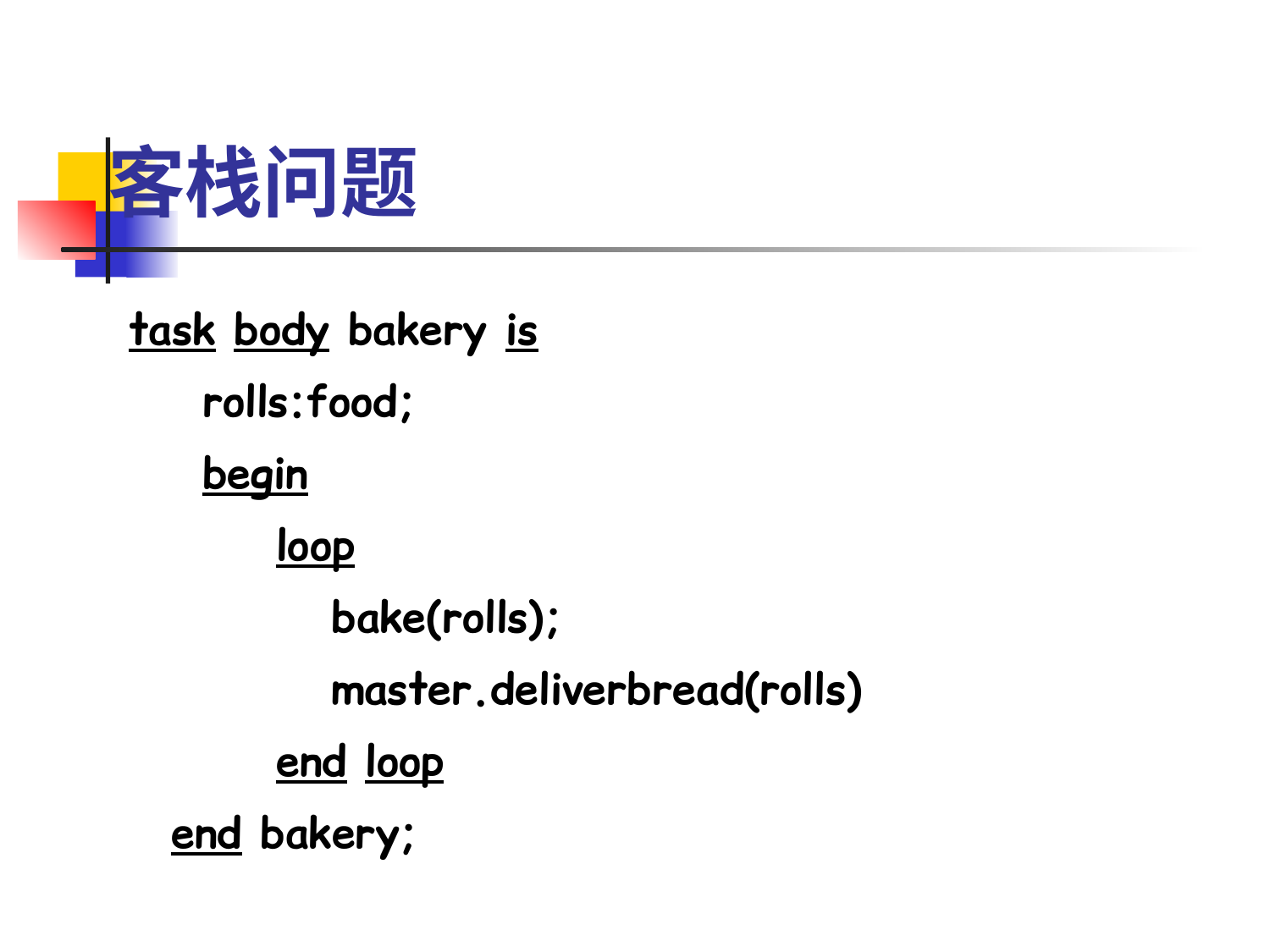

# 客栈问题
task body bakery is
    rolls:food;
    begin
        loop
           bake(rolls);
           master.deliverbread(rolls)
        end loop
    end bakery;